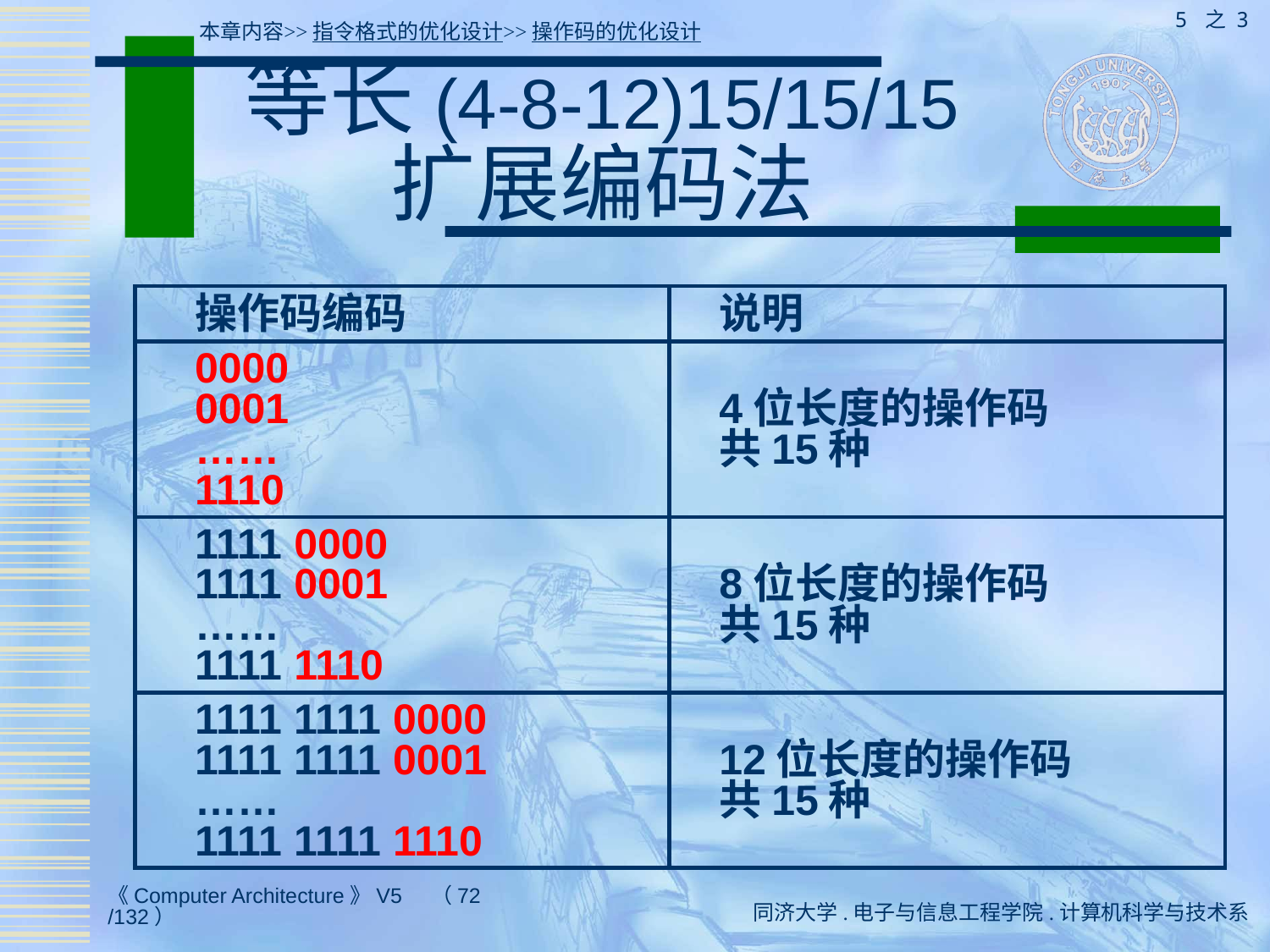

5 之 3
本章内容>>指令格式的优化设计>>操作码的优化设计
# 等长(4-8-12)15/15/15 扩展编码法
操作码编码
说明
0000
0001
……
1110
4位长度的操作码
共15种
1111 0000
1111 0001
……
1111 1110
8位长度的操作码
共15种
1111 1111 0000
1111 1111 0001
……
1111 1111 1110
12位长度的操作码
共15种